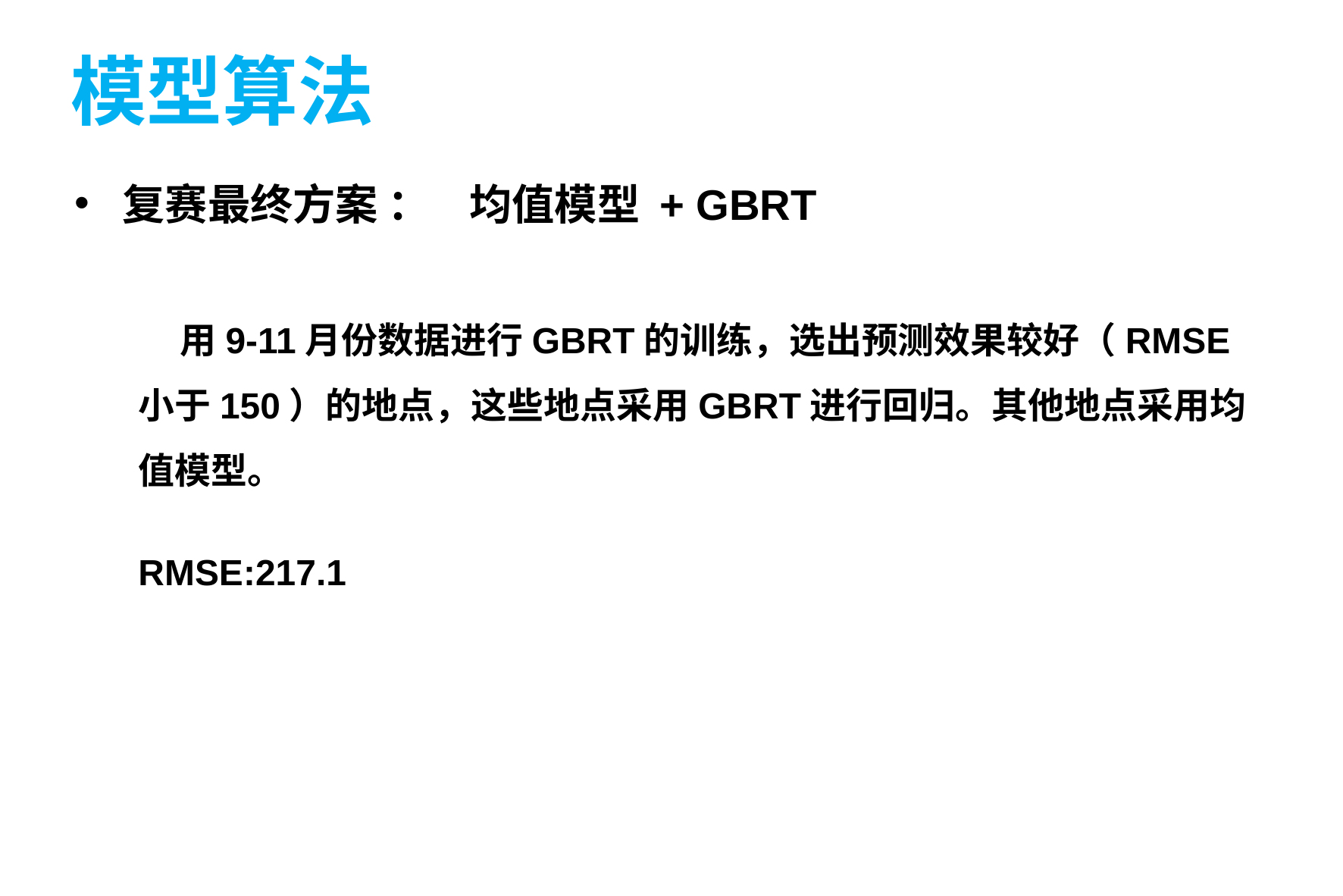

# 模型算法
复赛最终方案 ：    均值模型 + GBRT

    用9-11月份数据进行GBRT的训练，选出预测效果较好（RMSE小于150）的地点，这些地点采用GBRT进行回归。其他地点采用均值模型。

RMSE:217.1